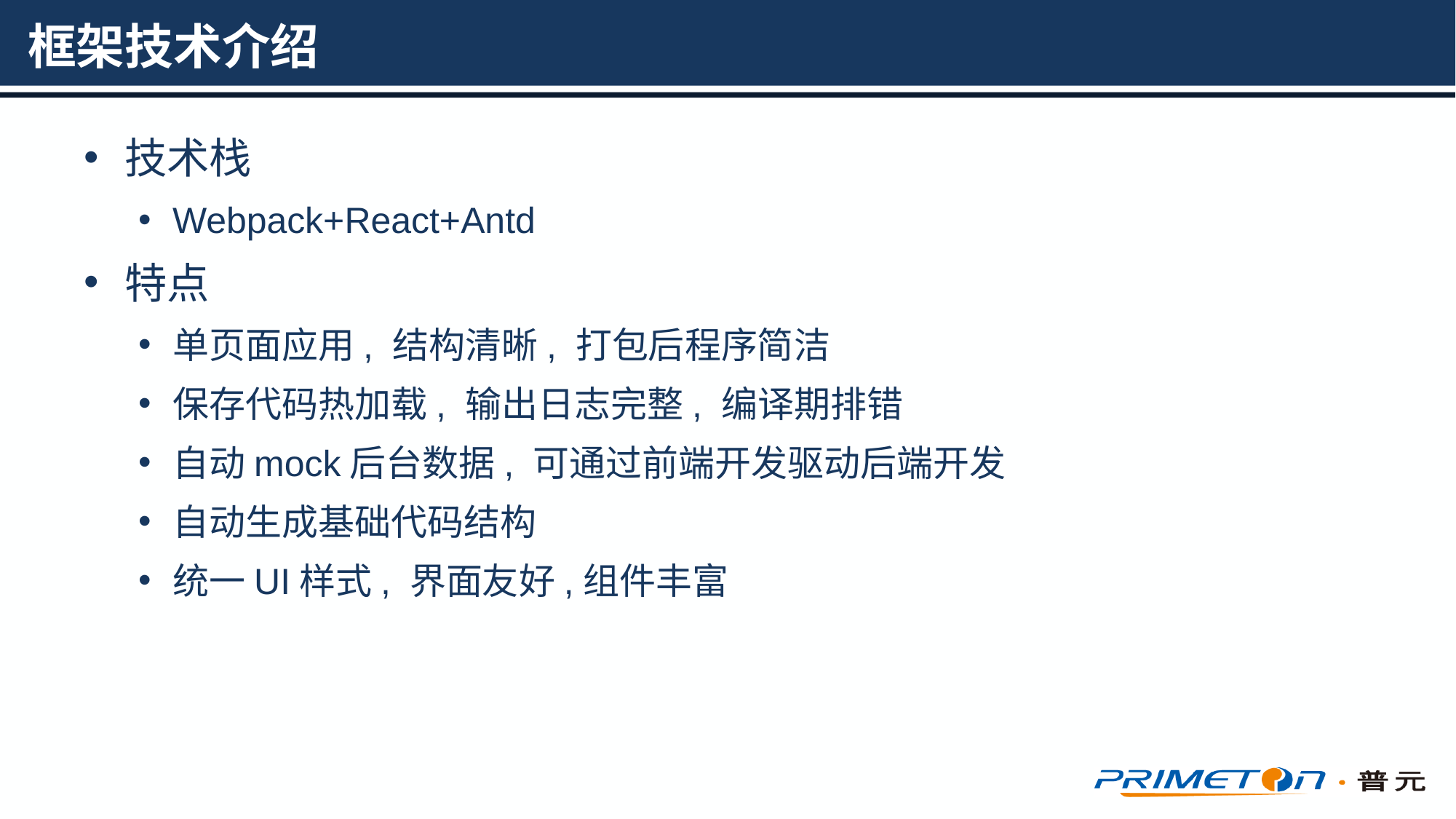

# 框架技术介绍
技术栈
Webpack+React+Antd
特点
单页面应用, 结构清晰, 打包后程序简洁
保存代码热加载, 输出日志完整, 编译期排错
自动mock后台数据, 可通过前端开发驱动后端开发
自动生成基础代码结构
统一UI样式, 界面友好,组件丰富